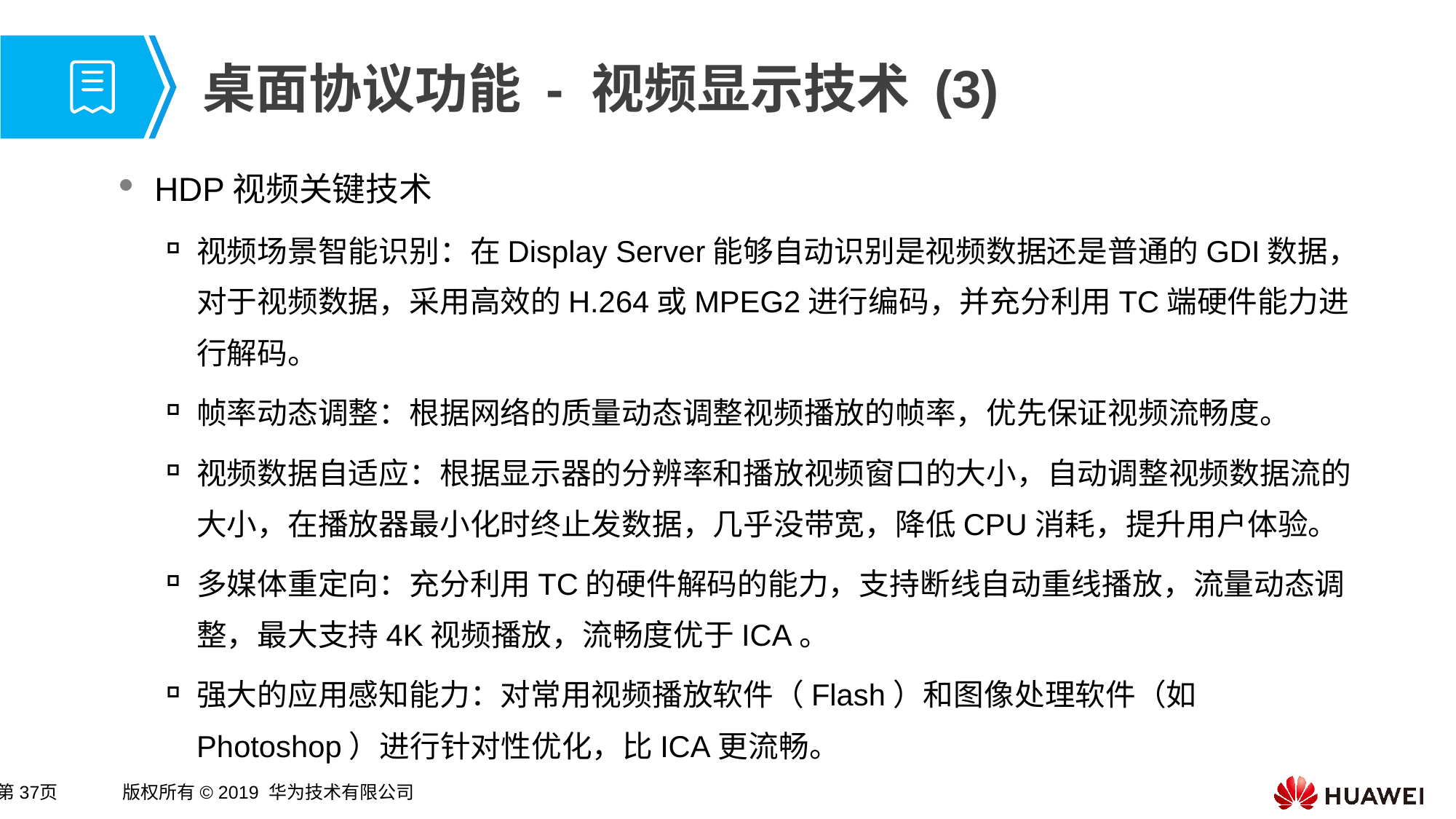

# 桌面协议功能 - 视频显示技术 (3)
HDP视频关键技术
视频场景智能识别：在Display Server能够自动识别是视频数据还是普通的GDI数据，对于视频数据，采用高效的H.264或MPEG2进行编码，并充分利用TC端硬件能力进行解码。
帧率动态调整：根据网络的质量动态调整视频播放的帧率，优先保证视频流畅度。
视频数据自适应：根据显示器的分辨率和播放视频窗口的大小，自动调整视频数据流的大小，在播放器最小化时终止发数据，几乎没带宽，降低CPU消耗，提升用户体验。
多媒体重定向：充分利用TC的硬件解码的能力，支持断线自动重线播放，流量动态调整，最大支持4K视频播放，流畅度优于ICA。
强大的应用感知能力：对常用视频播放软件（Flash）和图像处理软件（如Photoshop）进行针对性优化，比ICA更流畅。